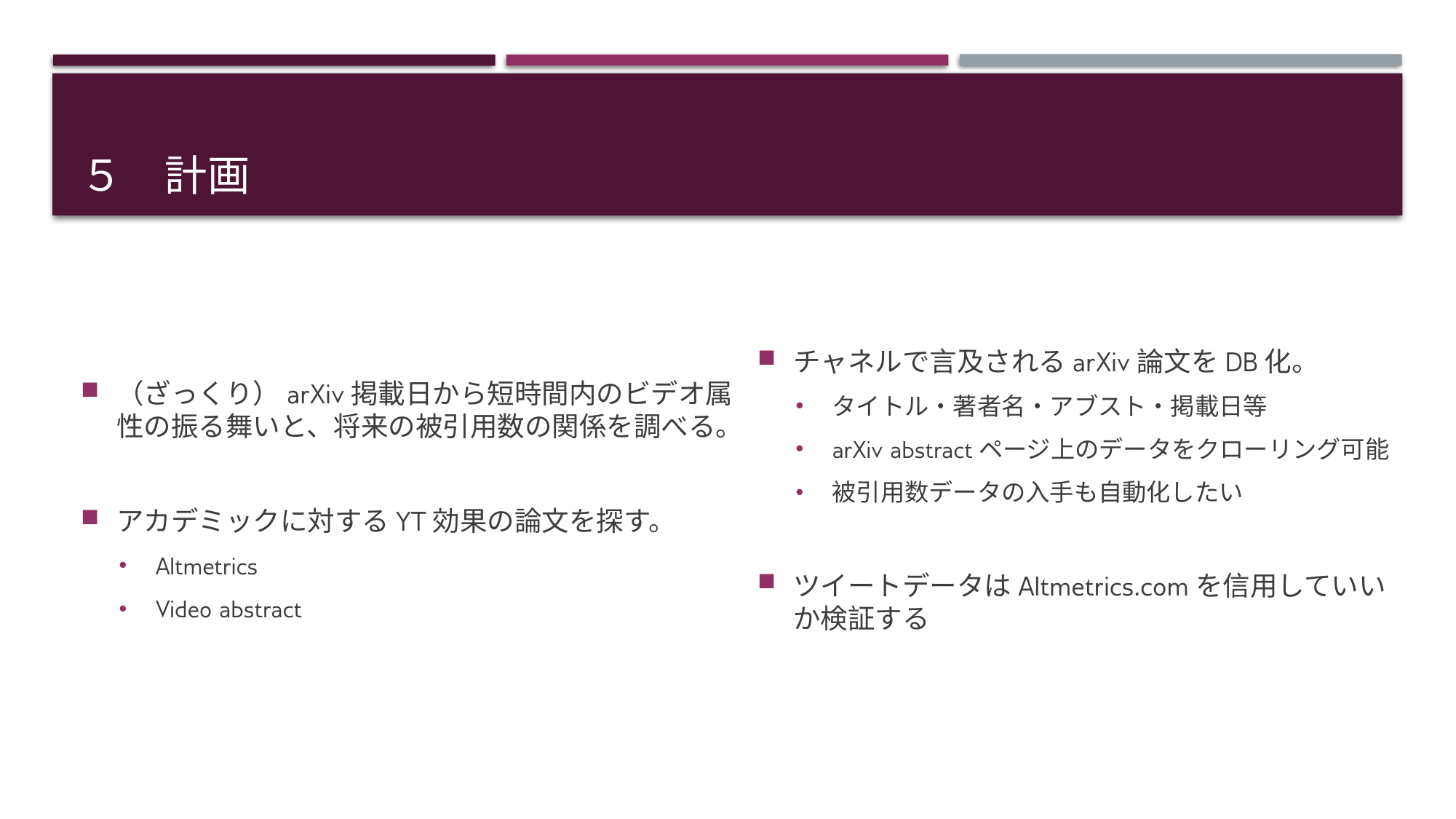

# ５　計画
チャネルで言及されるarXiv論文をDB化。
タイトル・著者名・アブスト・掲載日等
arXiv abstractページ上のデータをクローリング可能
被引用数データの入手も自動化したい

ツイートデータはAltmetrics.comを信用していいか検証する
（ざっくり）arXiv掲載日から短時間内のビデオ属性の振る舞いと、将来の被引用数の関係を調べる。

アカデミックに対するYT効果の論文を探す。
Altmetrics
Video abstract